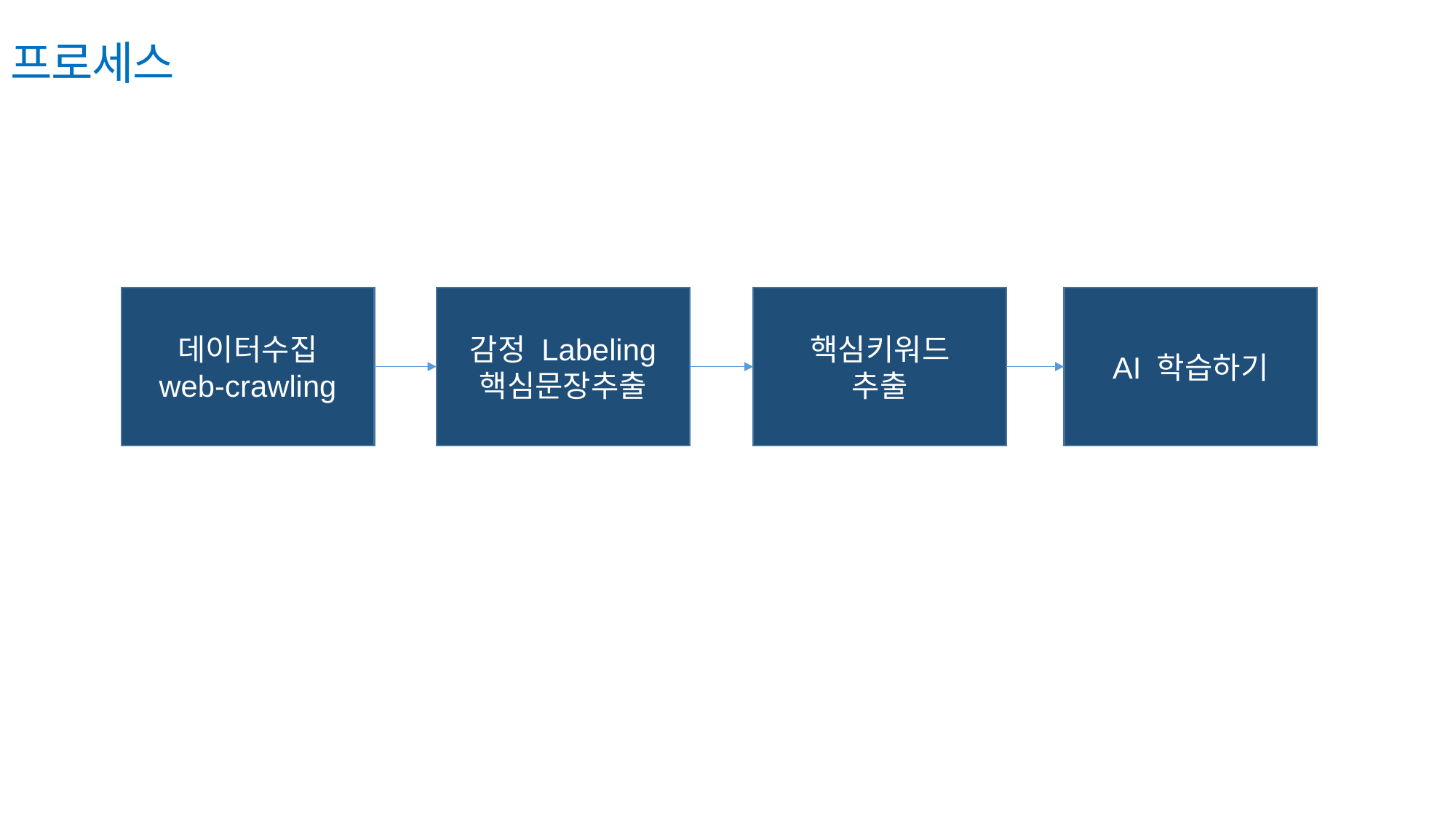

프로세스
데이터수집
web-crawling
감정 Labeling
핵심문장추출
핵심키워드
추출
AI 학습하기